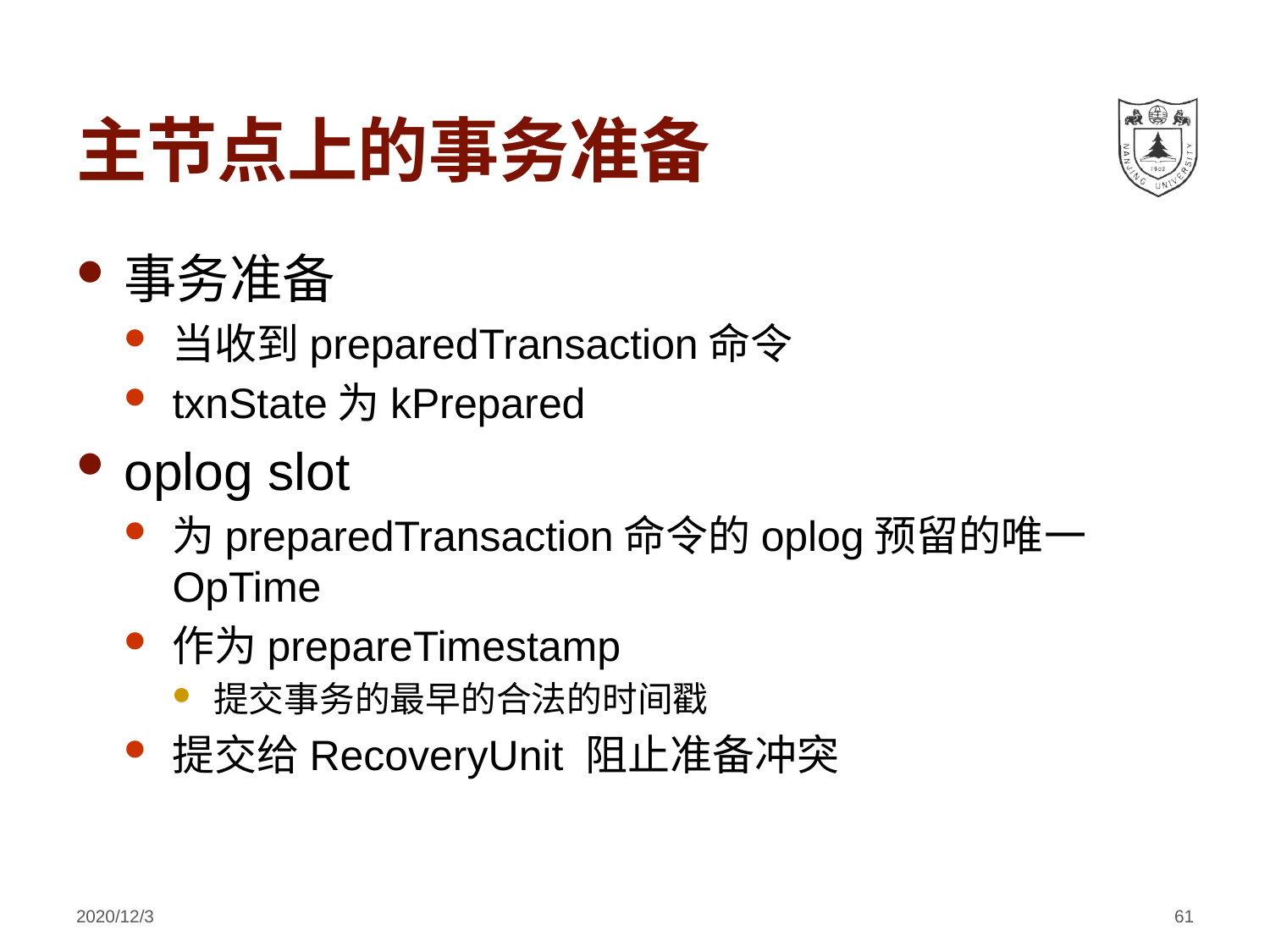

# 主节点上的事务准备
事务准备
当收到preparedTransaction命令
txnState为kPrepared
oplog slot
为preparedTransaction命令的oplog预留的唯一OpTime
作为prepareTimestamp
提交事务的最早的合法的时间戳
提交给RecoveryUnit 阻止准备冲突

2020/12/3

61